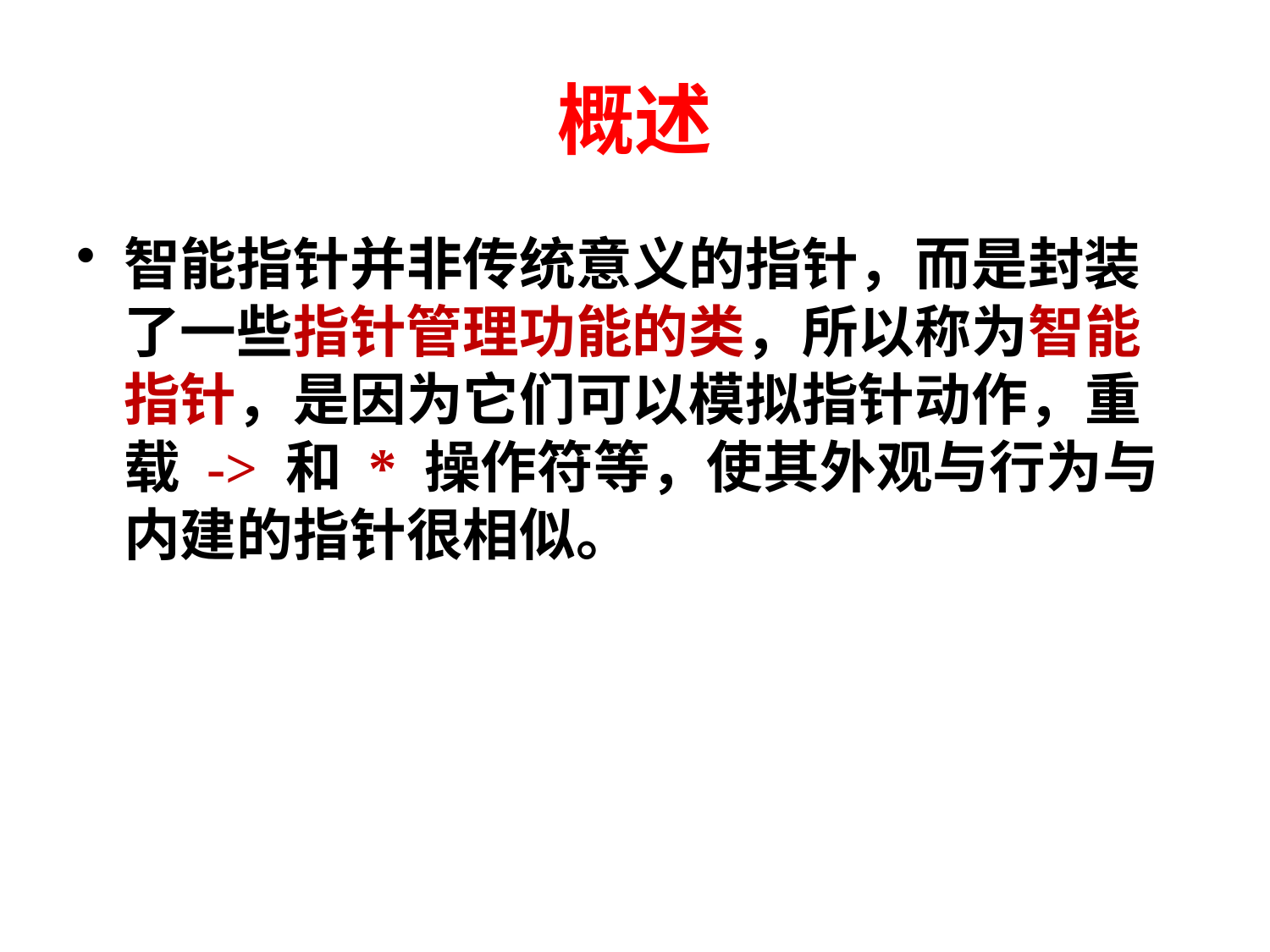

# 概述
智能指针并非传统意义的指针，而是封装了一些指针管理功能的类，所以称为智能指针，是因为它们可以模拟指针动作，重载 -> 和 * 操作符等，使其外观与行为与内建的指针很相似。